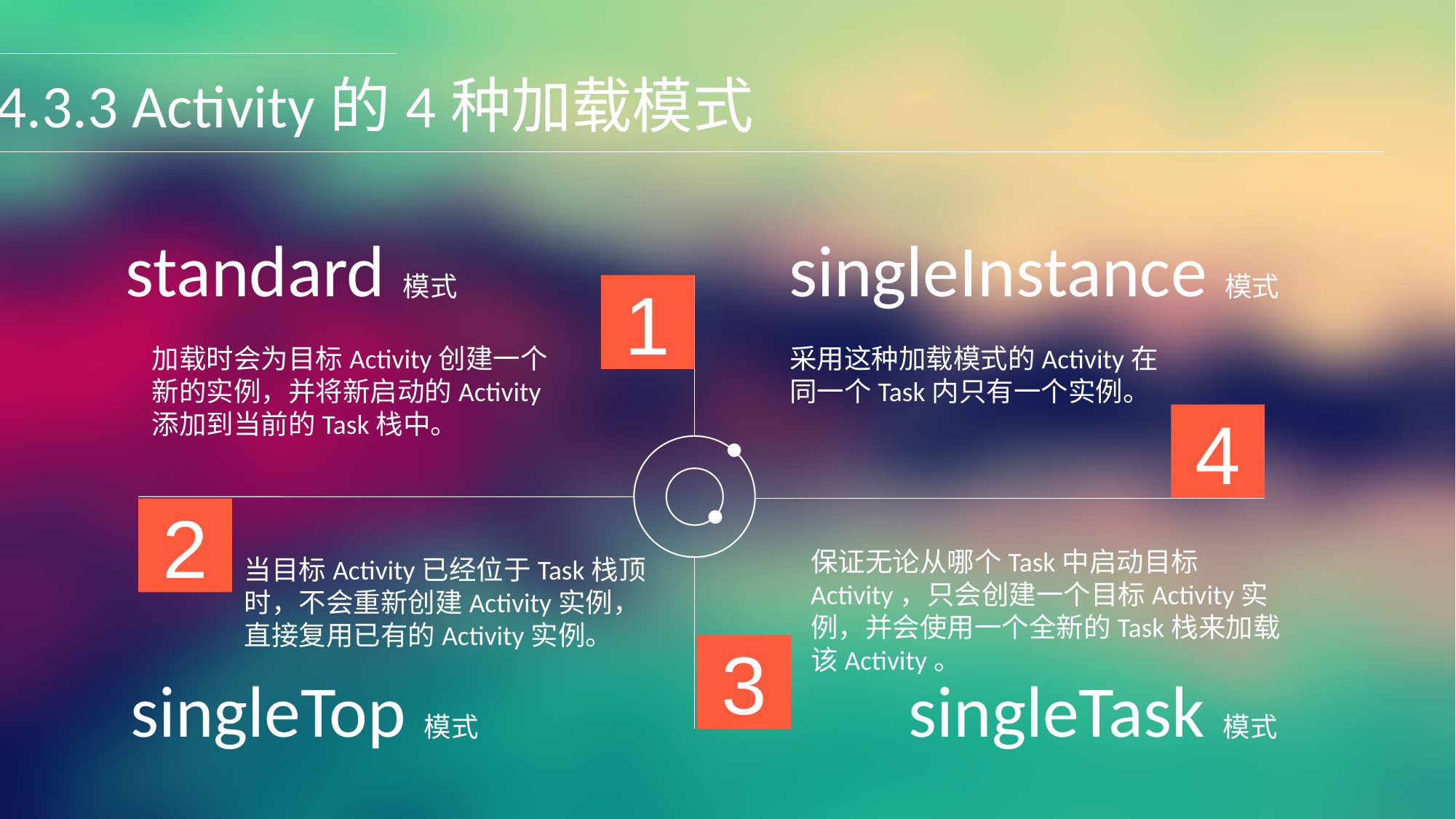

4.3.3 Activity的4种加载模式

standard模式
singleInstance模式
1

加载时会为目标Activity创建一个新的实例，并将新启动的Activity添加到当前的Task栈中。
采用这种加载模式的Activity在同一个Task内只有一个实例。
4

2

保证无论从哪个Task中启动目标Activity，只会创建一个目标Activity实例，并会使用一个全新的Task栈来加载该Activity。
当目标Activity已经位于Task栈顶时，不会重新创建Activity实例，直接复用已有的Activity实例。

3

singleTop模式
singleTask模式